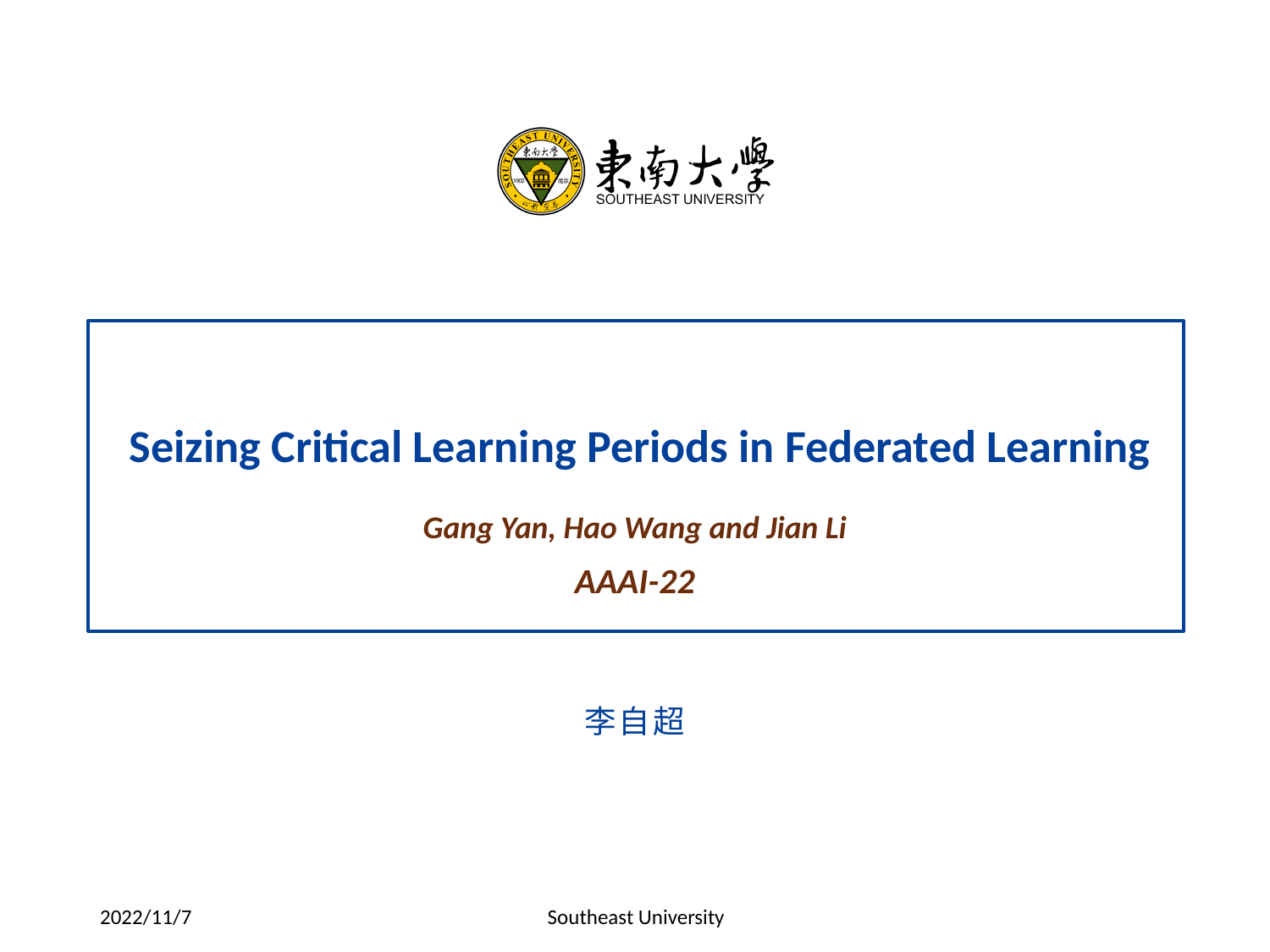

Seizing Critical Learning Periods in Federated Learning
Gang Yan, Hao Wang and Jian Li
AAAI-22
李自超